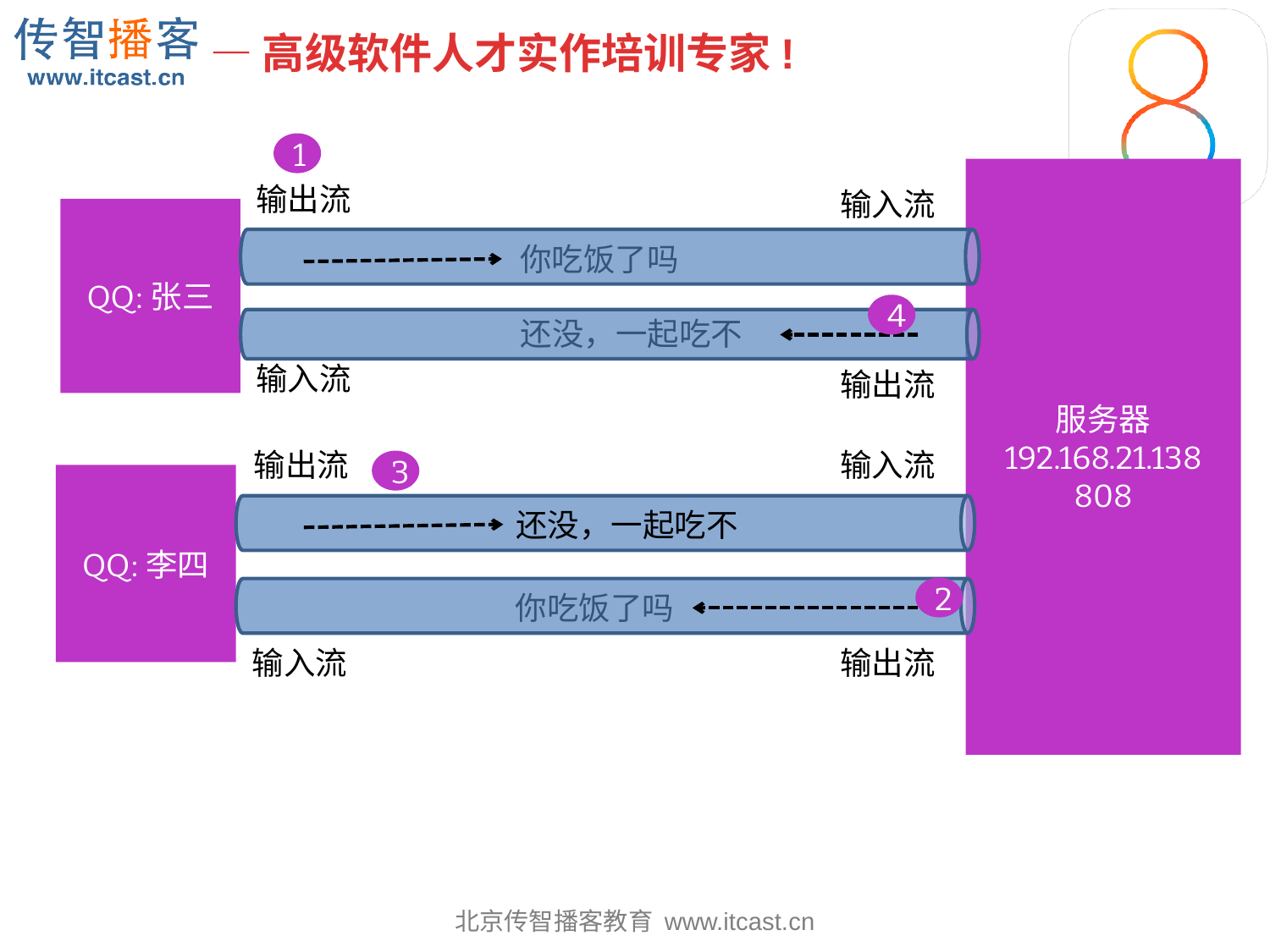

1

服务器
192.168.21.138 808
QQ:张三

QQ:李四
输出流
输入流
输入流
输出流
输出流
输入流
输入流
输出流
你吃饭了吗
4
还没，一起吃不
数据库
3
还没，一起吃不
2
你吃饭了吗